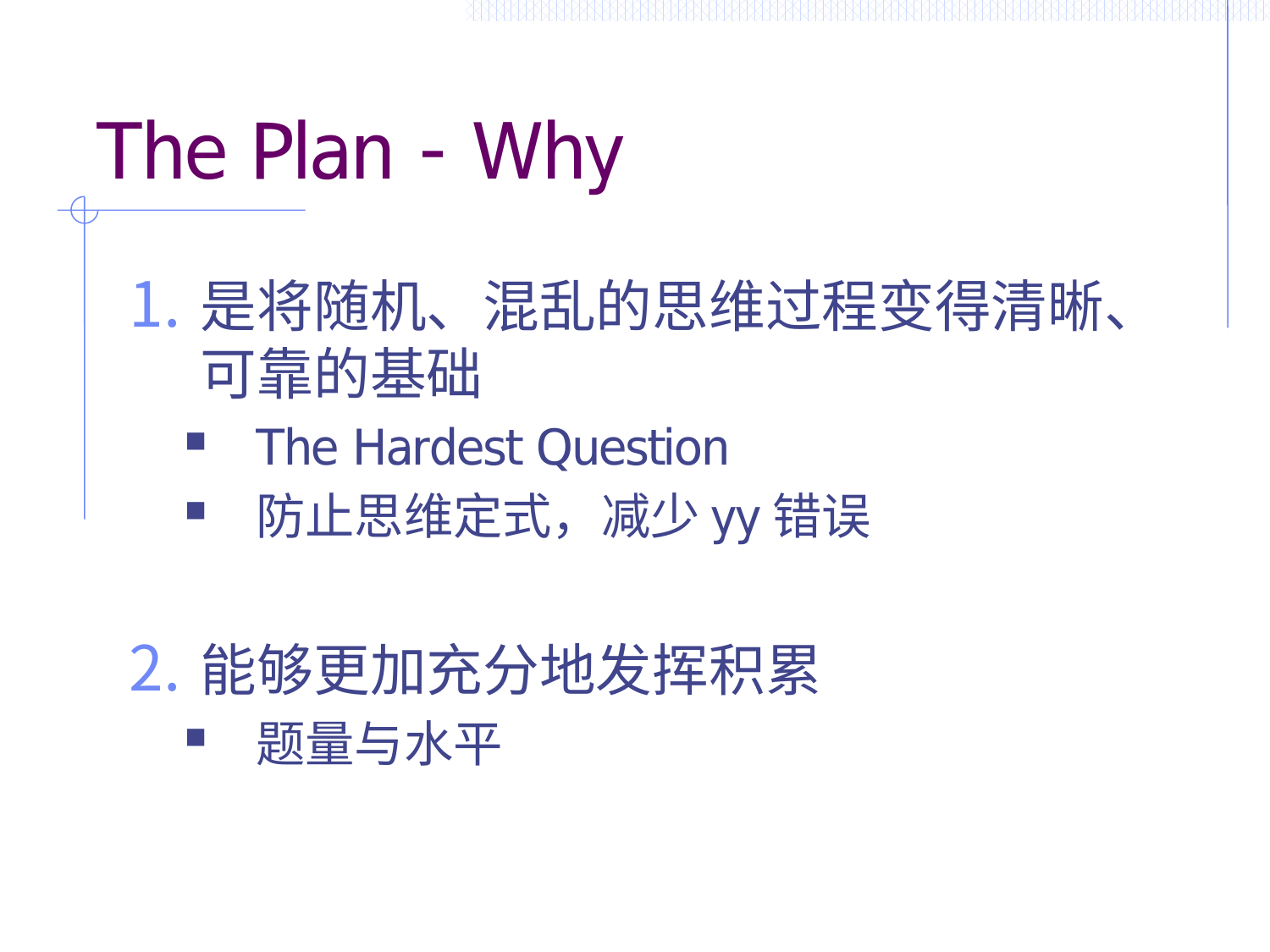

# The Plan - Why
是将随机、混乱的思维过程变得清晰、可靠的基础
The Hardest Question
防止思维定式，减少yy错误

能够更加充分地发挥积累
题量与水平